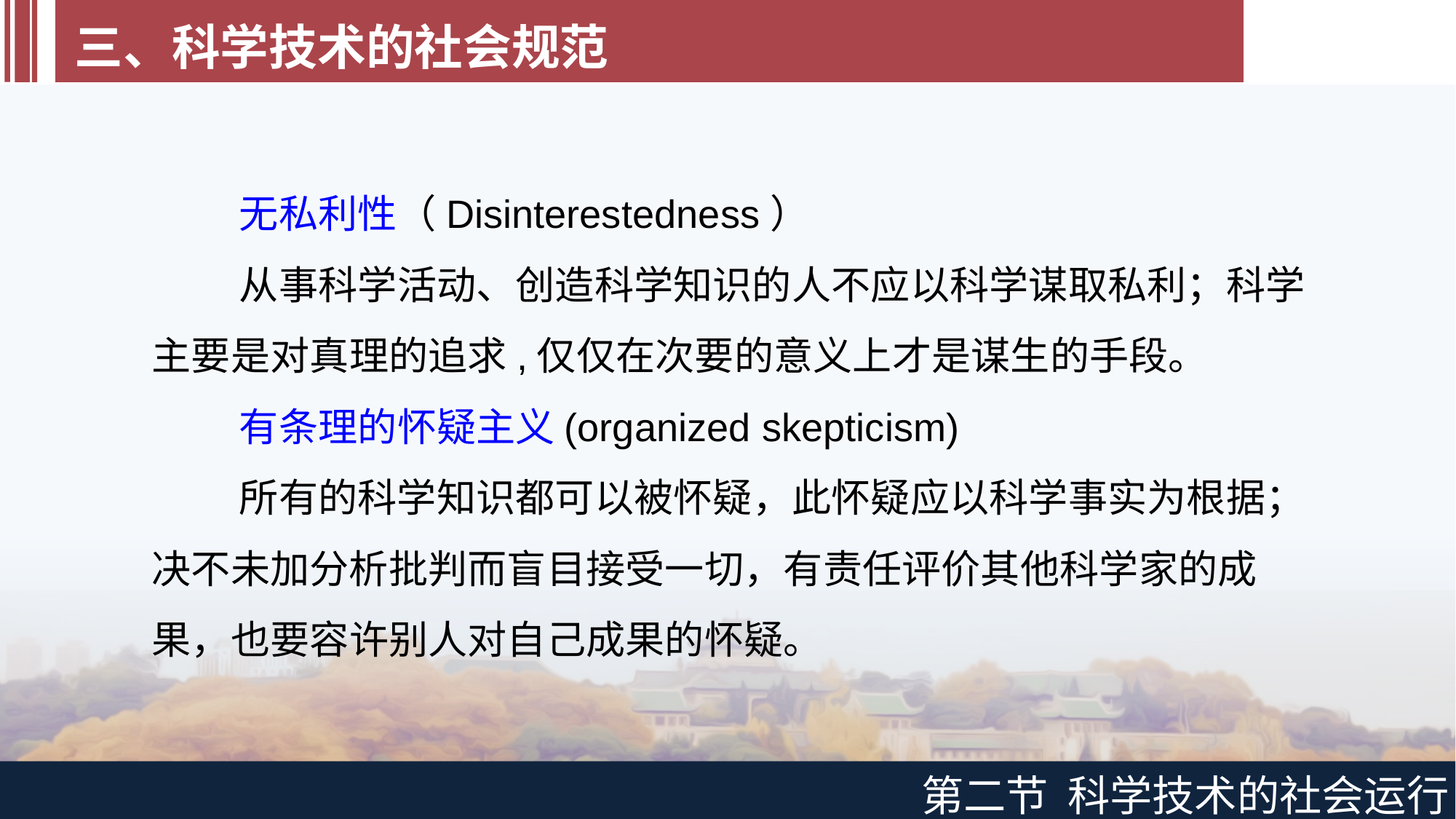

三、科学技术的社会规范
无私利性（Disinterestedness）
从事科学活动、创造科学知识的人不应以科学谋取私利；科学主要是对真理的追求,仅仅在次要的意义上才是谋生的手段。
有条理的怀疑主义(organized skepticism)
所有的科学知识都可以被怀疑，此怀疑应以科学事实为根据；决不未加分析批判而盲目接受一切，有责任评价其他科学家的成果，也要容许别人对自己成果的怀疑。
第二节  科学技术的社会运行